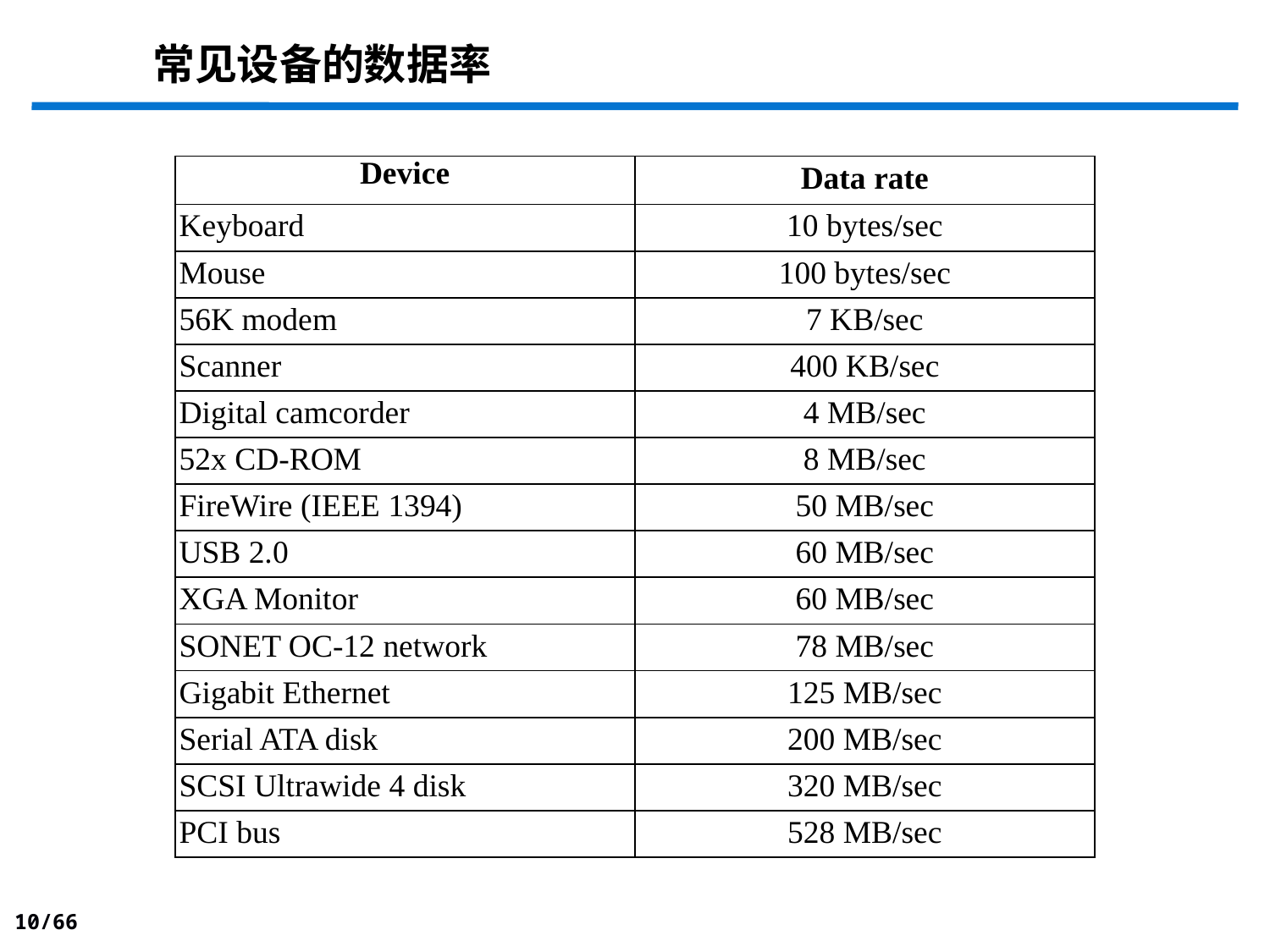

常见设备的数据率
| Device | Data rate |
| --- | --- |
| Keyboard | 10 bytes/sec |
| Mouse | 100 bytes/sec |
| 56K modem | 7 KB/sec |
| Scanner | 400 KB/sec |
| Digital camcorder | 4 MB/sec |
| 52x CD-ROM | 8 MB/sec |
| FireWire (IEEE 1394) | 50 MB/sec |
| USB 2.0 | 60 MB/sec |
| XGA Monitor | 60 MB/sec |
| SONET OC-12 network | 78 MB/sec |
| Gigabit Ethernet | 125 MB/sec |
| Serial ATA disk | 200 MB/sec |
| SCSI Ultrawide 4 disk | 320 MB/sec |
| PCI bus | 528 MB/sec |